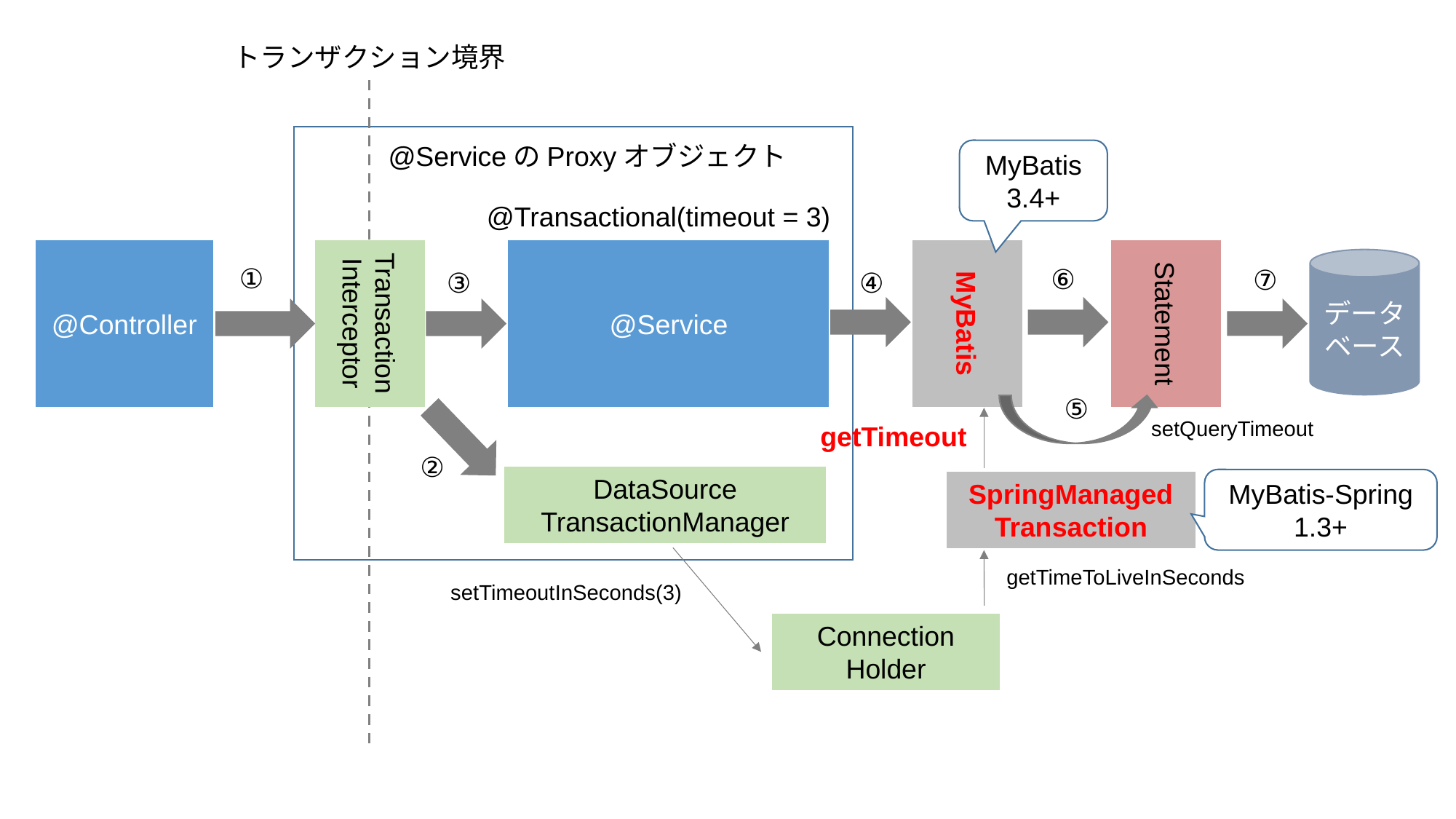

トランザクション境界

@ServiceのProxyオブジェクト
MyBatis
3.4+
@Transactional(timeout = 3)
@Controller
Transaction
Interceptor
@Service
Statement
MyBatis
データ
ベース
①
⑥
⑦
③
④

⑤

setQueryTimeout
getTimeout

②
DataSource
TransactionManager
MyBatis-Spring
1.3+
SpringManaged
Transaction
getTimeToLiveInSeconds
setTimeoutInSeconds(3)
Connection
Holder